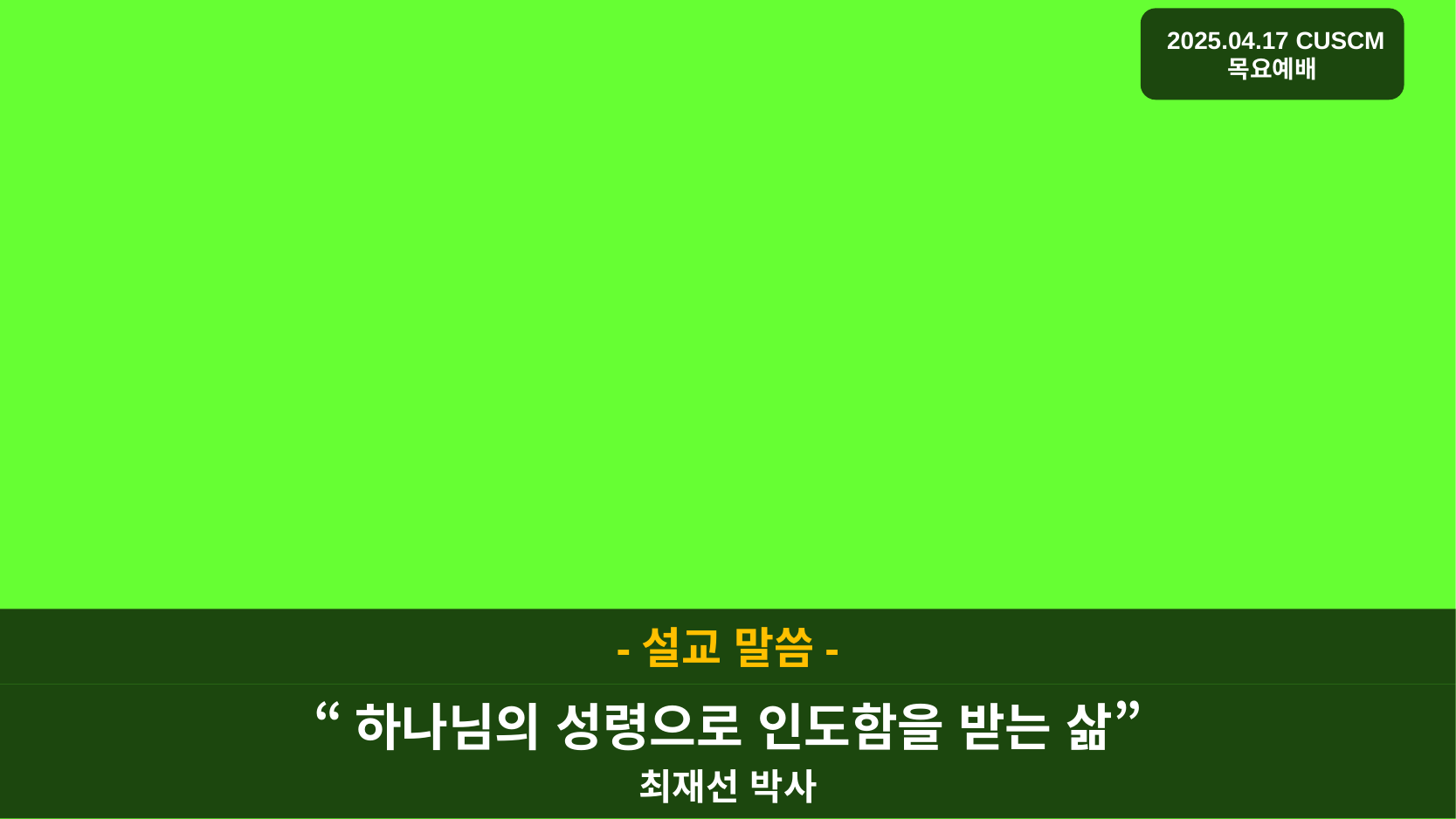

-설교 말씀-
“하나님의 성령으로 인도함을 받는 삶”
최재선 박사